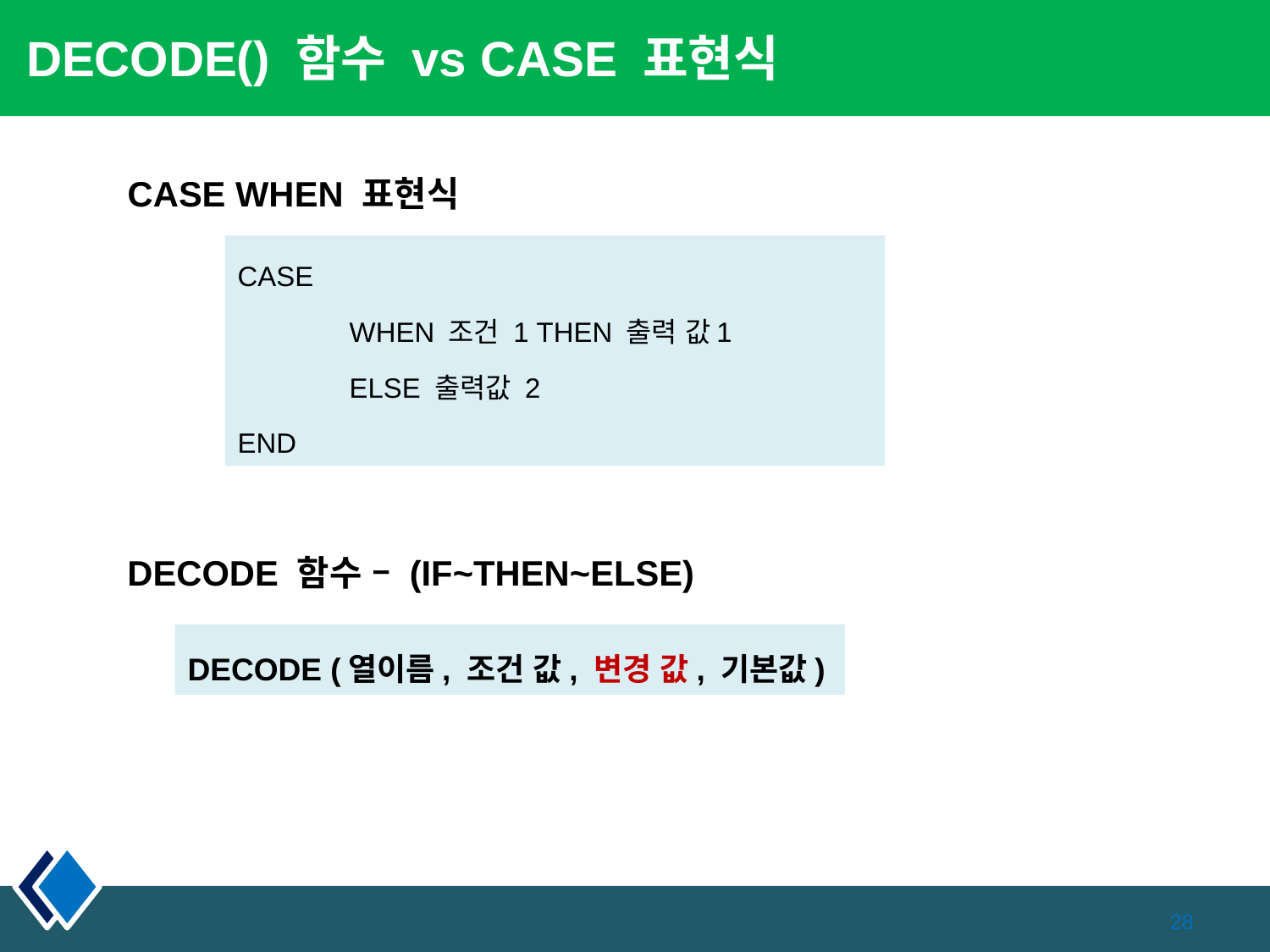

# DECODE() 함수 vs CASE 표현식
CASE WHEN 표현식
CASE
	WHEN 조건 1 THEN 출력 값1
	ELSE 출력값 2
END

DECODE 함수 – (IF~THEN~ELSE)
DECODE (열이름, 조건 값, 변경 값, 기본값)
28